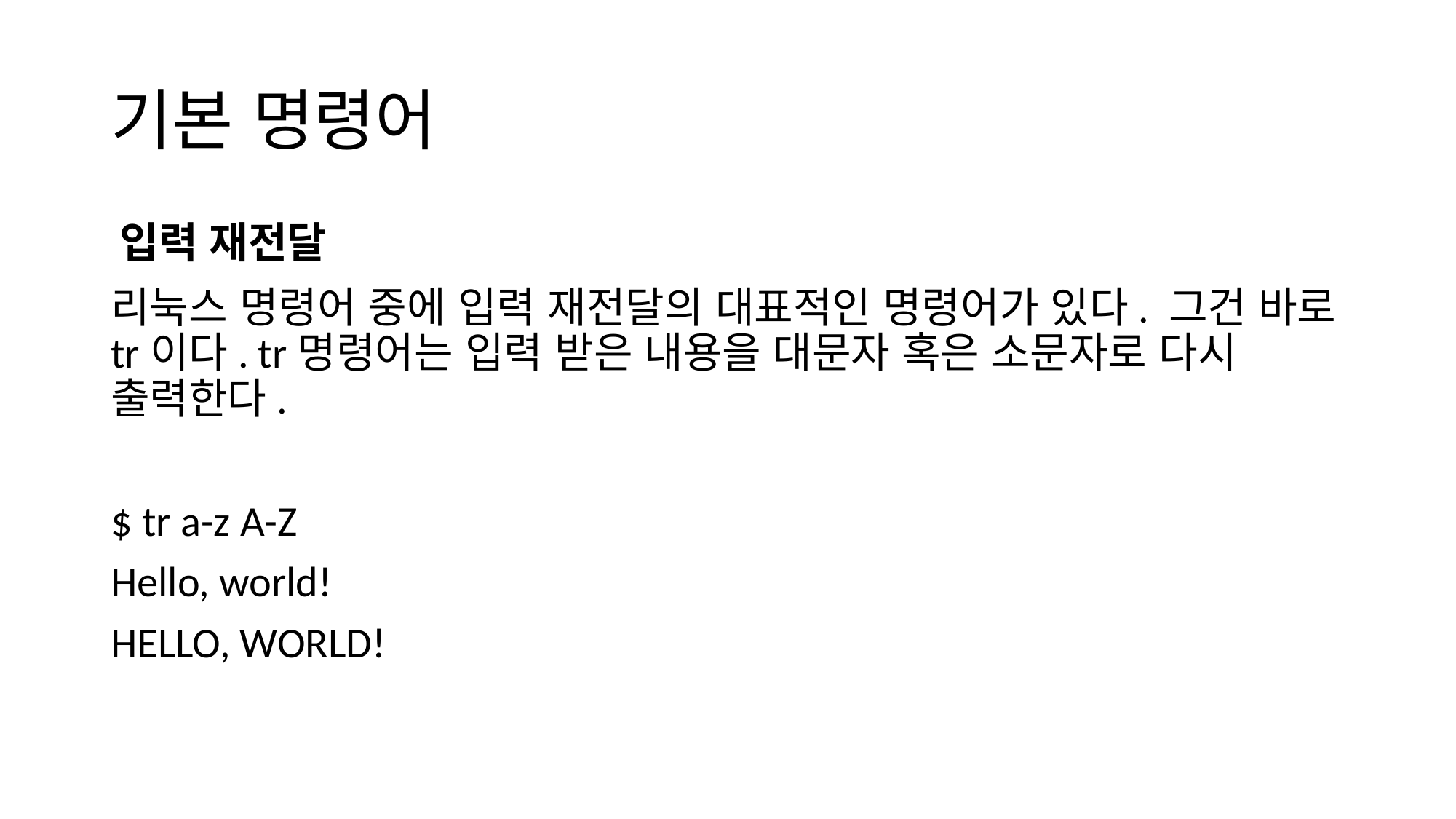

# 기본 명령어
입력 재전달
리눅스 명령어 중에 입력 재전달의 대표적인 명령어가 있다. 그건 바로 tr이다. tr명령어는 입력 받은 내용을 대문자 혹은 소문자로 다시 출력한다.

$ tr a-z A-Z
Hello, world!
HELLO, WORLD!